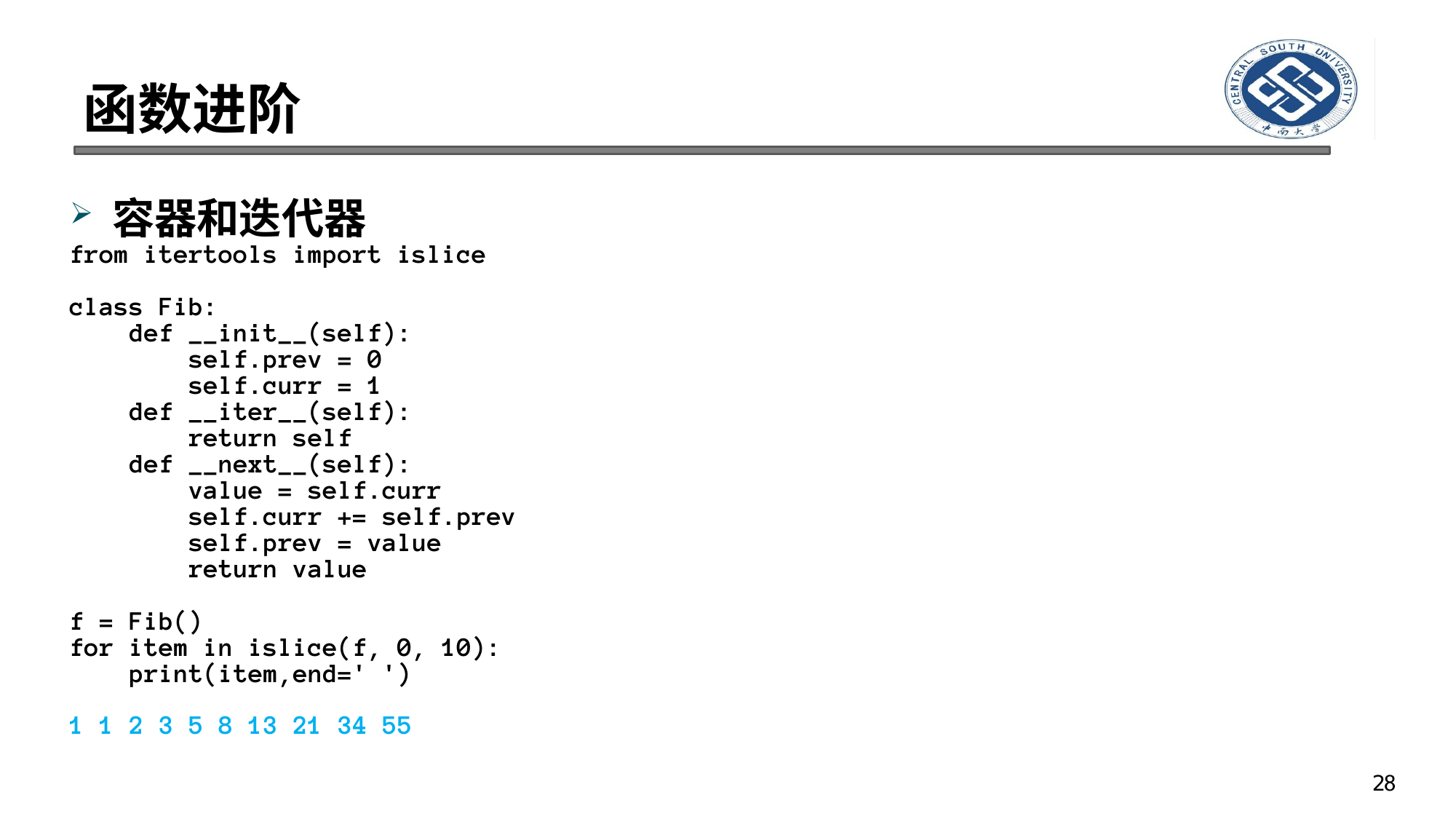

# 函数进阶
容器和迭代器
from itertools import islice

class Fib:
    def __init__(self):
        self.prev = 0
        self.curr = 1
    def __iter__(self):
        return self
    def __next__(self):
        value = self.curr
        self.curr += self.prev
        self.prev = value
        return value

f = Fib()
for item in islice(f, 0, 10):
    print(item,end=' ')

1 1 2 3 5 8 13 21 34 55
28